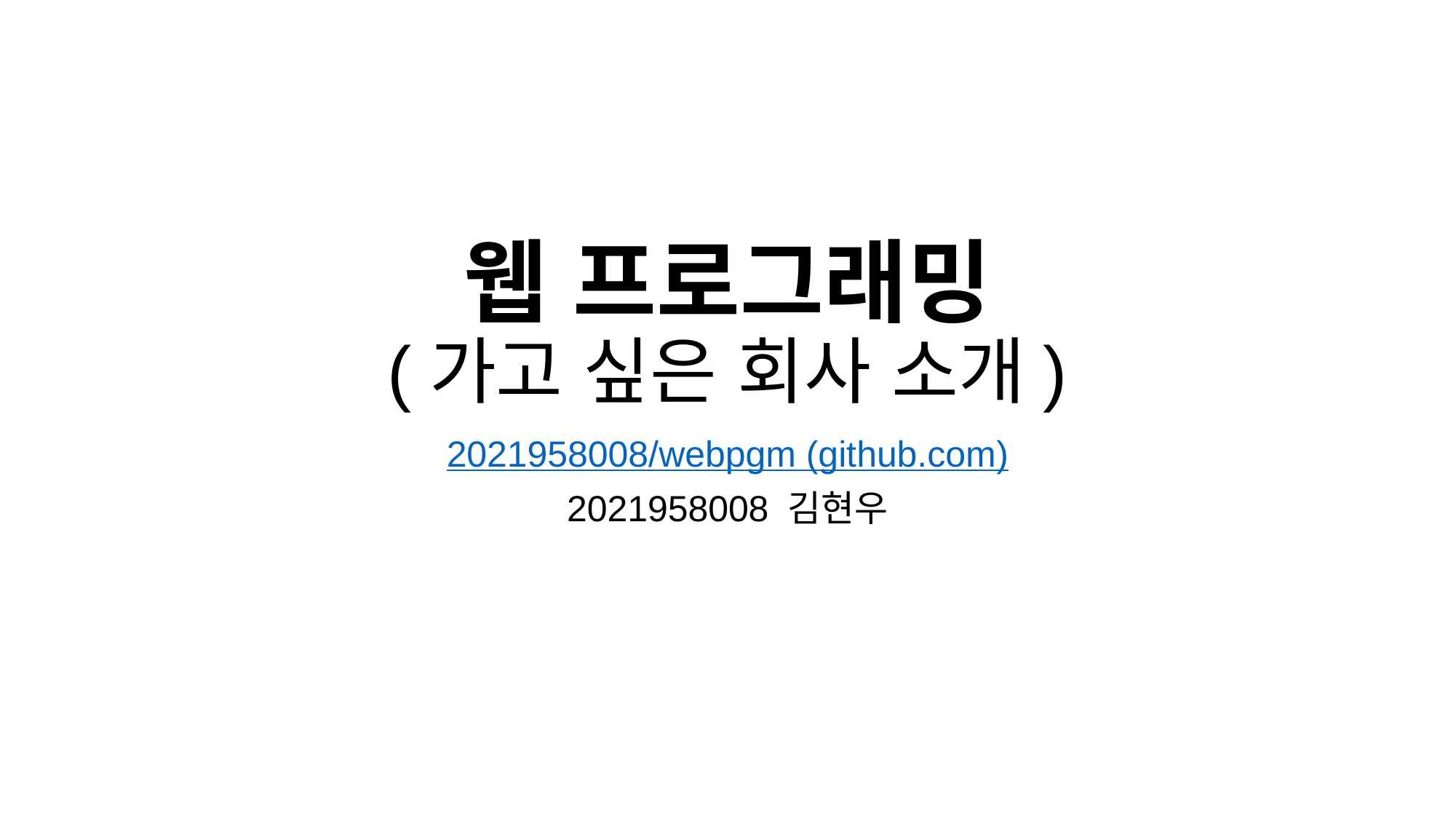

# 웹 프로그래밍 (가고 싶은 회사 소개)
2021958008/webpgm (github.com)
2021958008 김현우